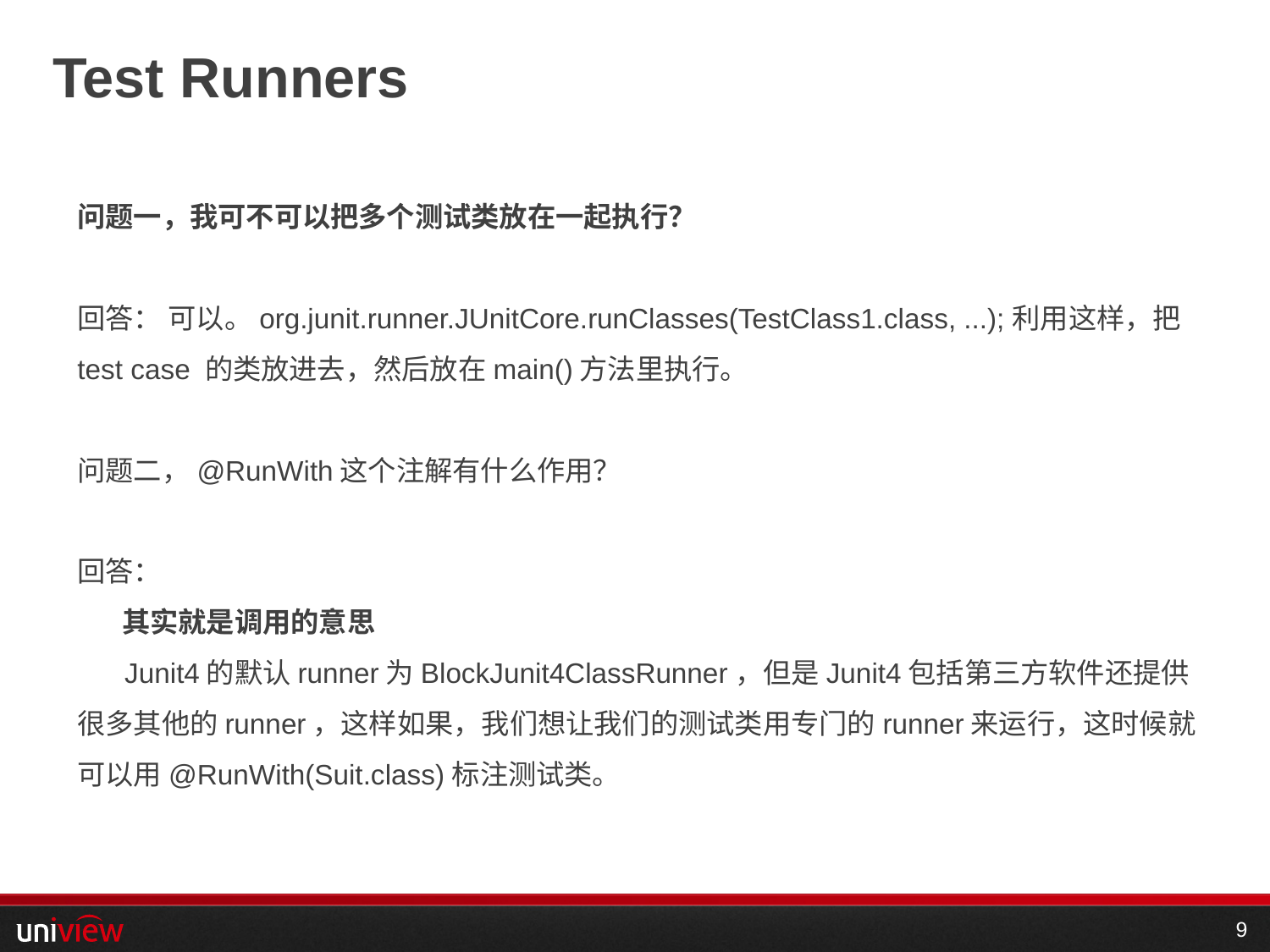

# Test Runners
问题一，我可不可以把多个测试类放在一起执行？

回答： 可以。org.junit.runner.JUnitCore.runClasses(TestClass1.class, ...);利用这样，把test case 的类放进去，然后放在main()方法里执行。

问题二，@RunWith这个注解有什么作用？

回答：
      其实就是调用的意思
      Junit4的默认runner为BlockJunit4ClassRunner，但是Junit4包括第三方软件还提供很多其他的runner，这样如果，我们想让我们的测试类用专门的runner来运行，这时候就可以用@RunWith(Suit.class)标注测试类。